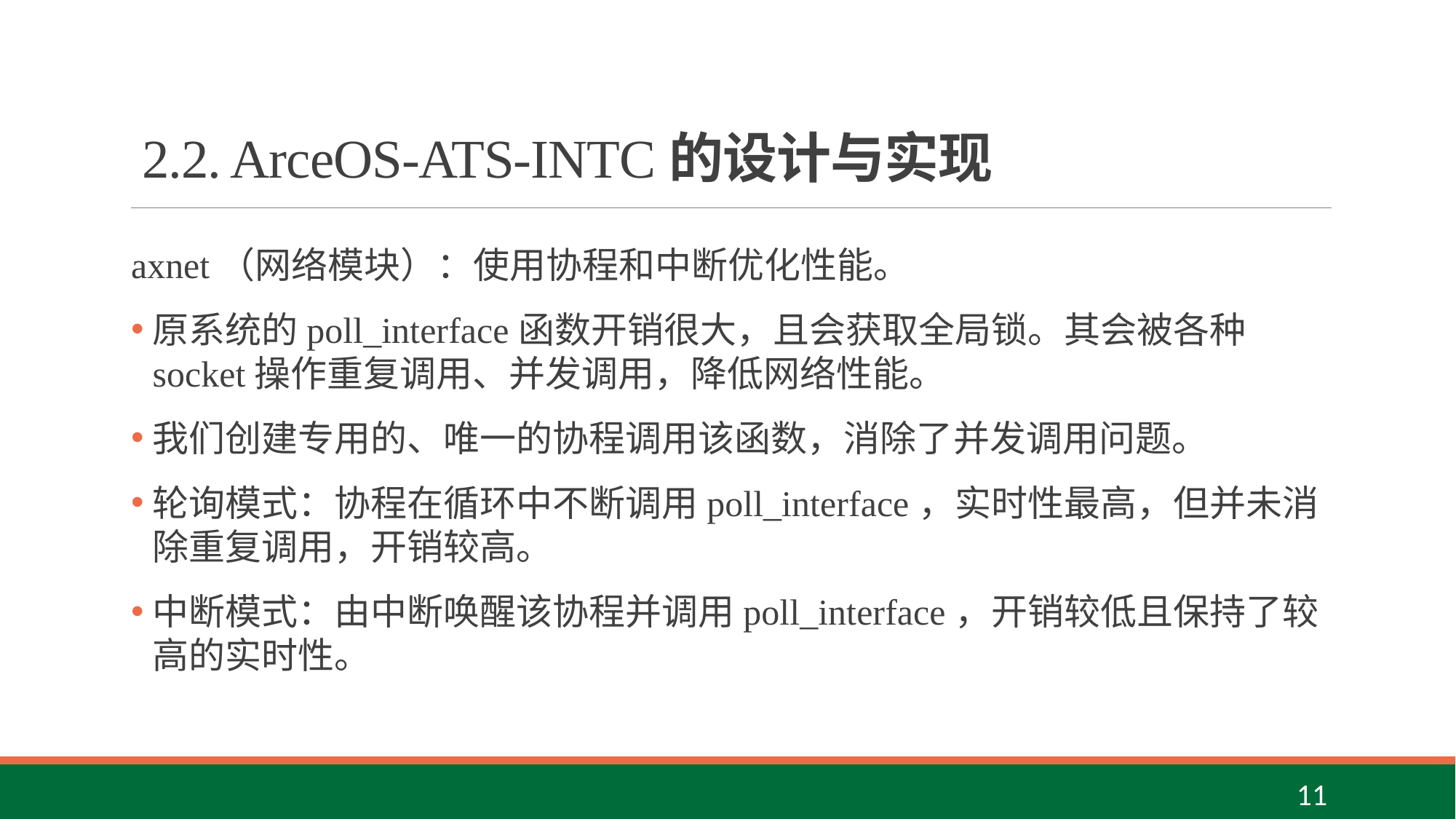

# 2.2. ArceOS-ATS-INTC的设计与实现
axnet（网络模块）：使用协程和中断优化性能。
原系统的poll_interface函数开销很大，且会获取全局锁。其会被各种socket操作重复调用、并发调用，降低网络性能。
我们创建专用的、唯一的协程调用该函数，消除了并发调用问题。
轮询模式：协程在循环中不断调用poll_interface，实时性最高，但并未消除重复调用，开销较高。
中断模式：由中断唤醒该协程并调用poll_interface，开销较低且保持了较高的实时性。
11